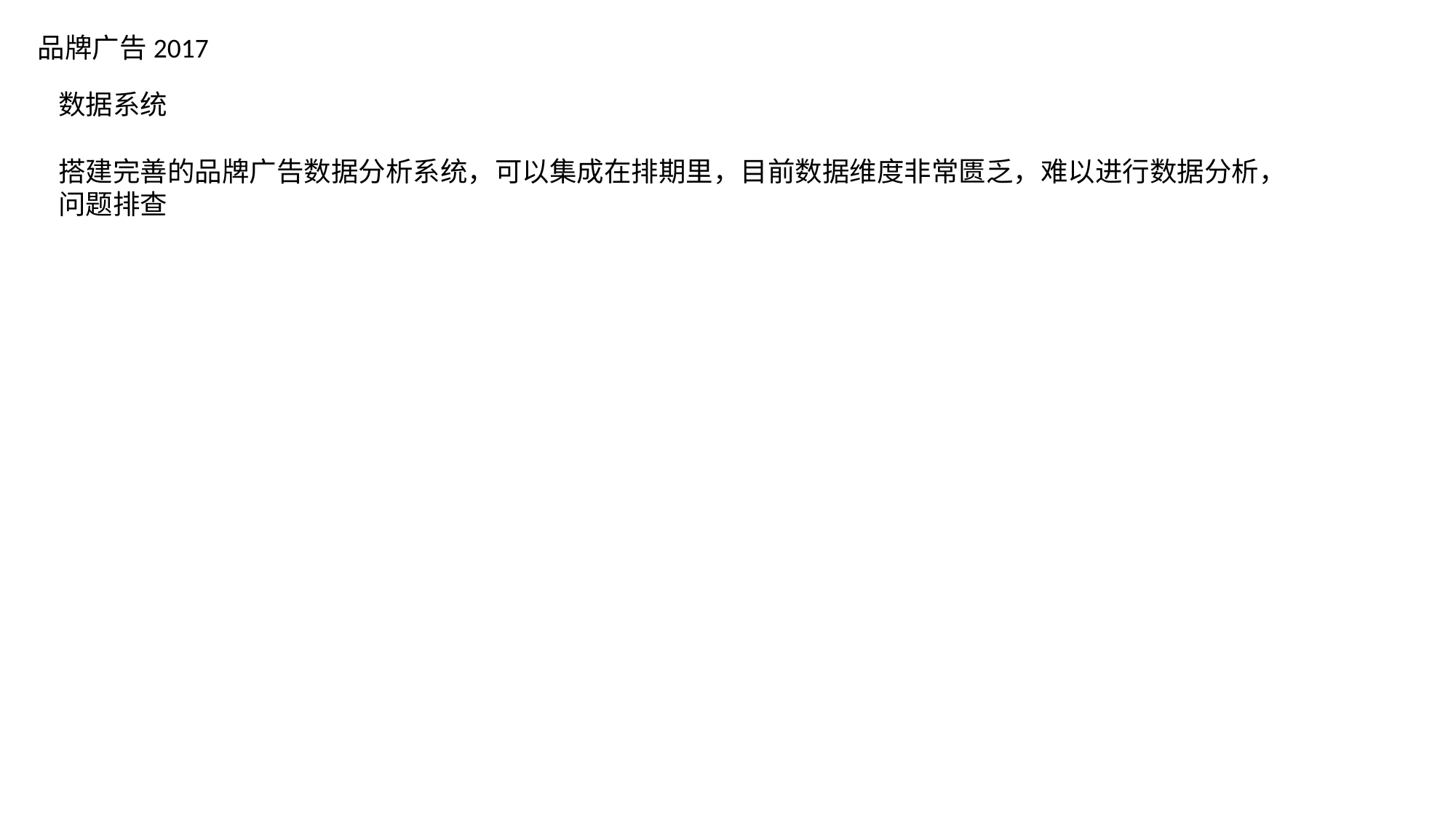

品牌广告2017
数据系统

搭建完善的品牌广告数据分析系统，可以集成在排期里，目前数据维度非常匮乏，难以进行数据分析，问题排查